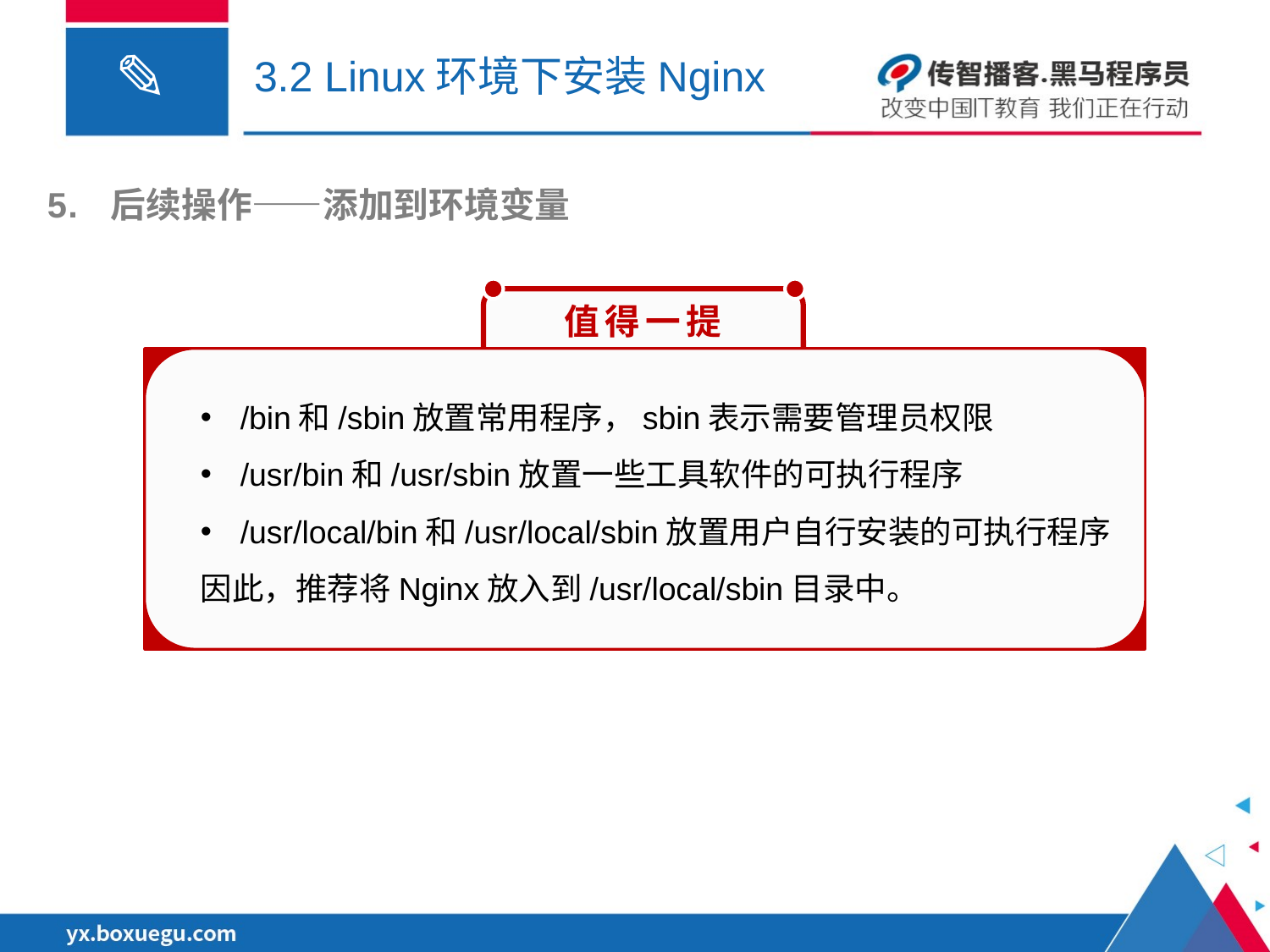

# 3.2 Linux环境下安装Nginx
后续操作——添加到环境变量

值得一提

/bin和/sbin放置常用程序，sbin表示需要管理员权限
/usr/bin和/usr/sbin放置一些工具软件的可执行程序
/usr/local/bin和/usr/local/sbin放置用户自行安装的可执行程序
因此，推荐将Nginx放入到/usr/local/sbin目录中。